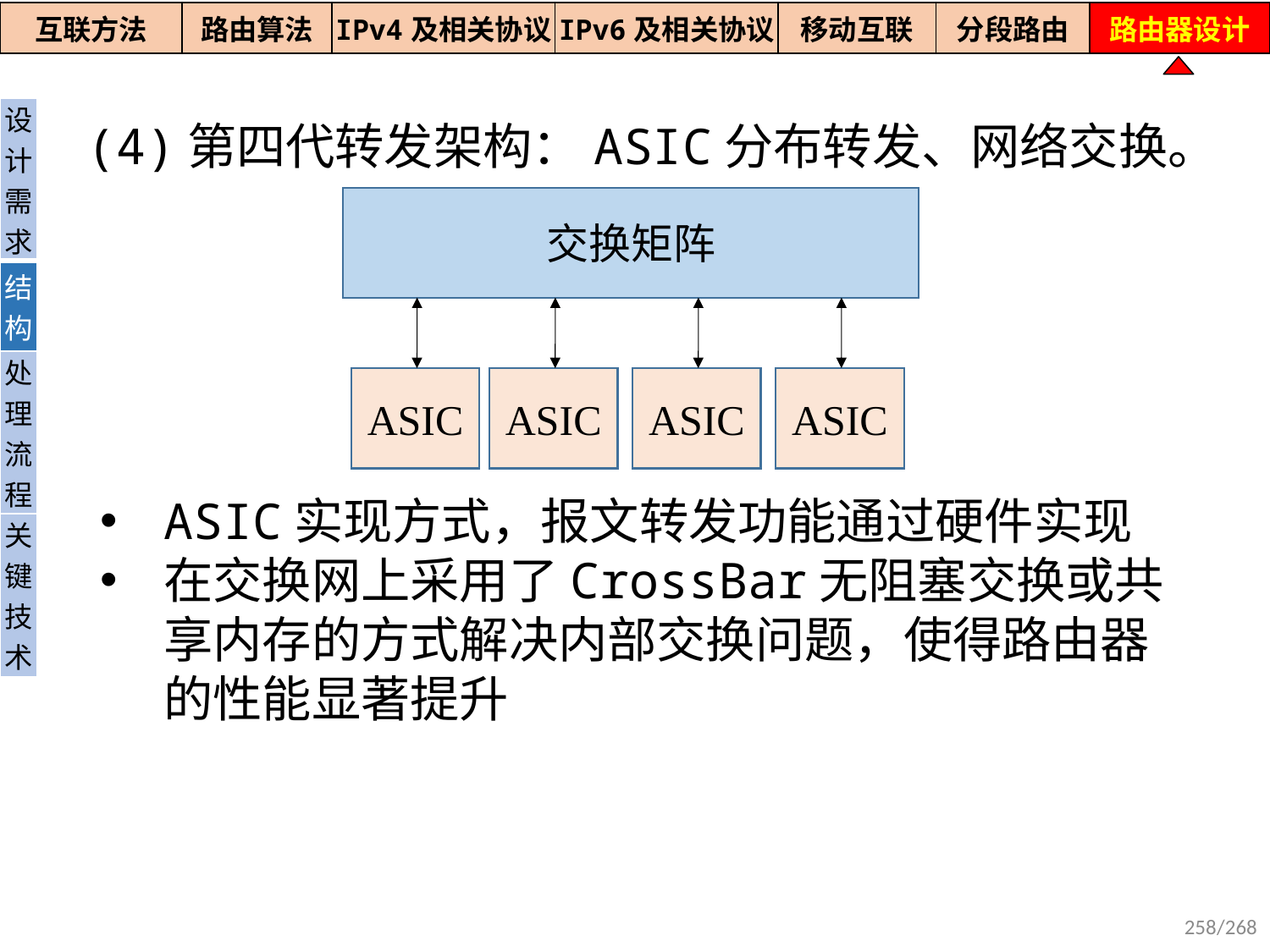

| 互联方法 | 路由算法 | IPv4及相关协议 | IPv6及相关协议 | 移动互联 | 分段路由 | 路由器设计 |
| --- | --- | --- | --- | --- | --- | --- |

| 设计需求 |
| --- |
| 结构 |
| 处理流程 |
| 关键技术 |
 (4)第四代转发架构：ASIC分布转发、网络交换。

交换矩阵

ASIC
ASIC
ASIC
ASIC
ASIC实现方式，报文转发功能通过硬件实现
在交换网上采用了CrossBar无阻塞交换或共享内存的方式解决内部交换问题，使得路由器的性能显著提升
258/268